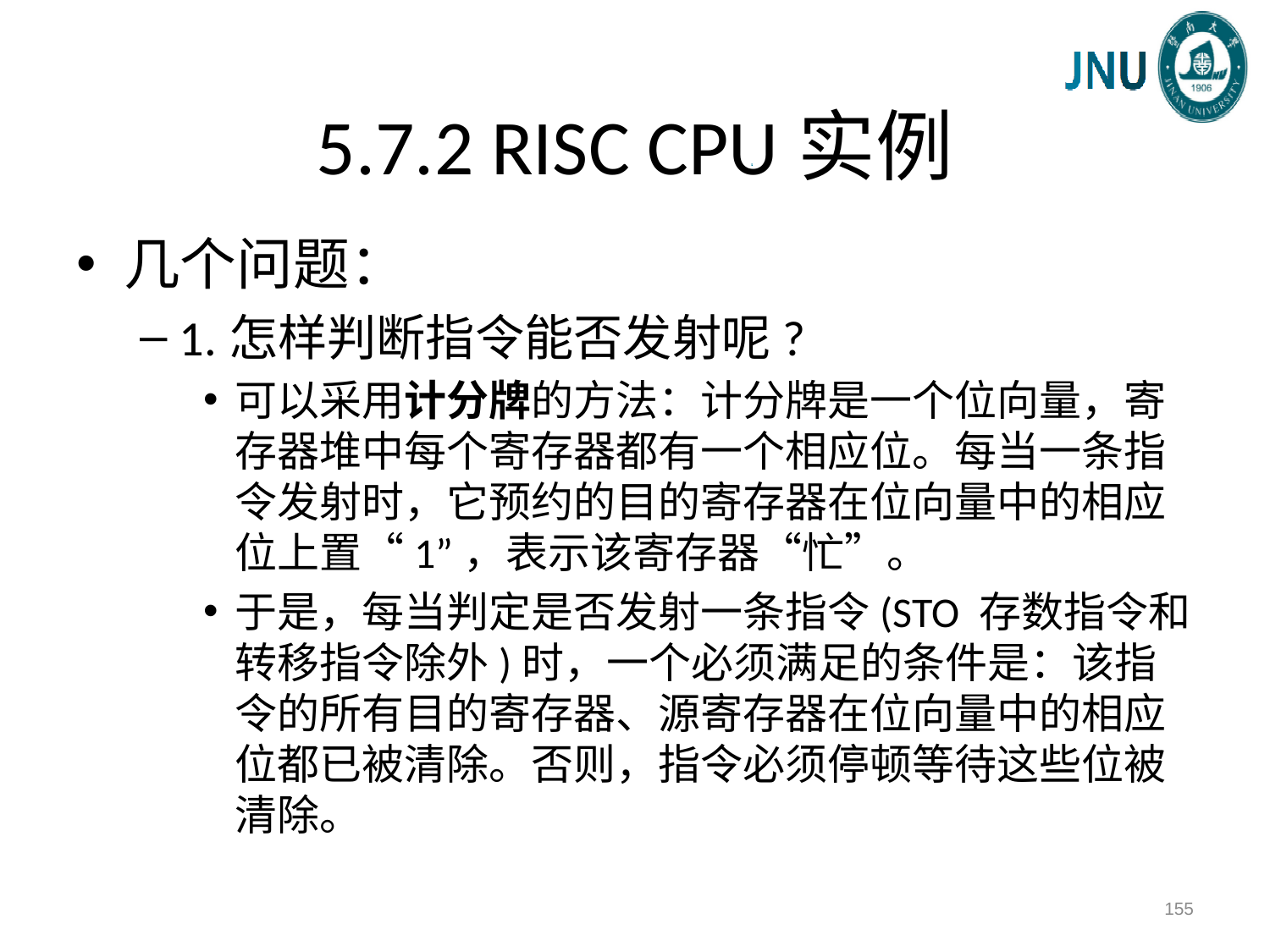

# 5.7.2 RISC CPU实例
几个问题：
1.怎样判断指令能否发射呢?
可以采用计分牌的方法：计分牌是一个位向量，寄存器堆中每个寄存器都有一个相应位。每当一条指令发射时，它预约的目的寄存器在位向量中的相应位上置“1”，表示该寄存器“忙”。
于是，每当判定是否发射一条指令(STO 存数指令和转移指令除外)时，一个必须满足的条件是：该指令的所有目的寄存器、源寄存器在位向量中的相应位都已被清除。否则，指令必须停顿等待这些位被清除。
155